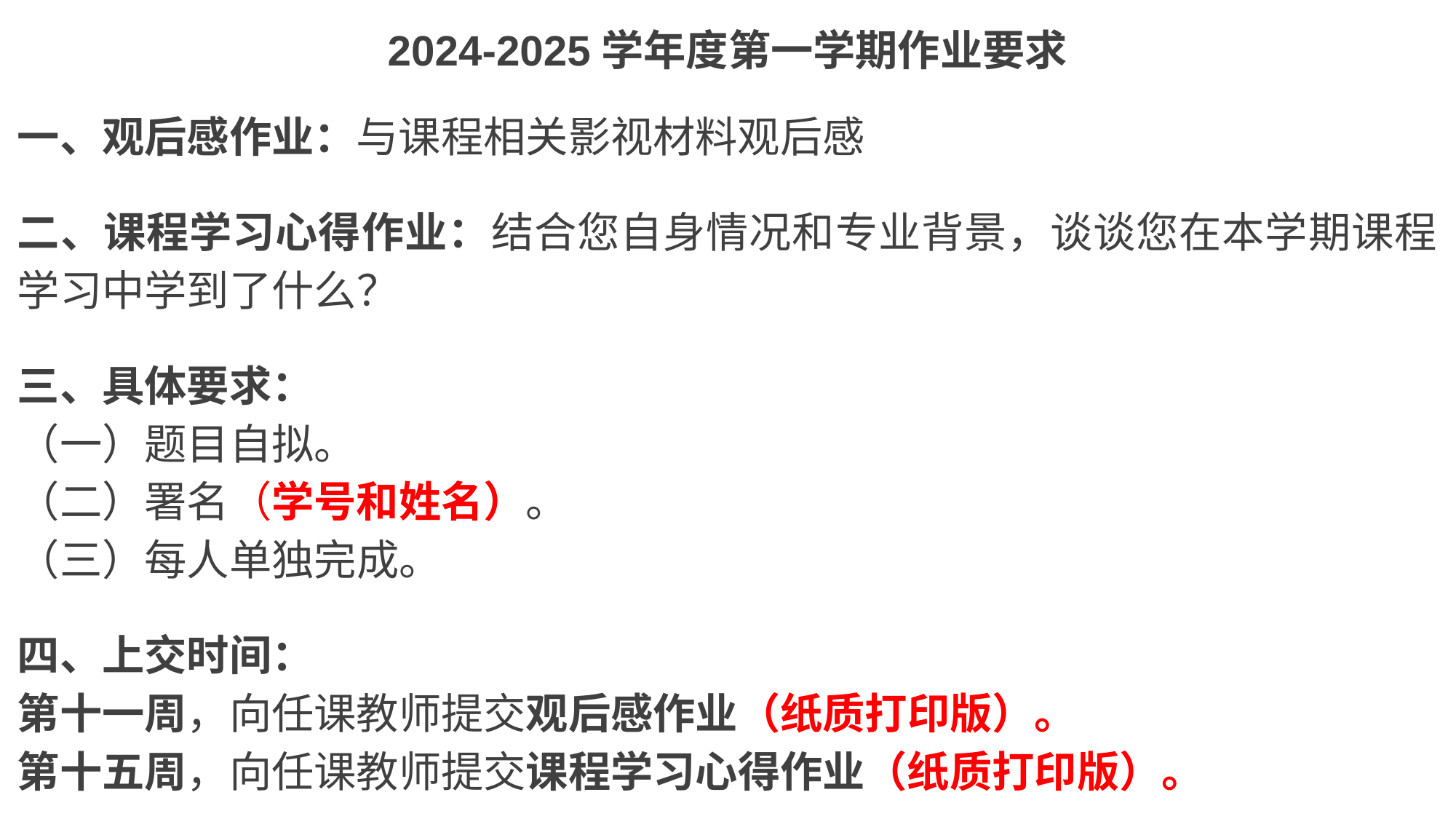

2024-2025学年度第一学期作业要求

一、观后感作业：与课程相关影视材料观后感

二、课程学习心得作业：结合您自身情况和专业背景，谈谈您在本学期课程学习中学到了什么？

三、具体要求：
（一）题目自拟。
（二）署名（学号和姓名）。
（三）每人单独完成。

四、上交时间：
第十一周，向任课教师提交观后感作业（纸质打印版）。
第十五周，向任课教师提交课程学习心得作业（纸质打印版）。